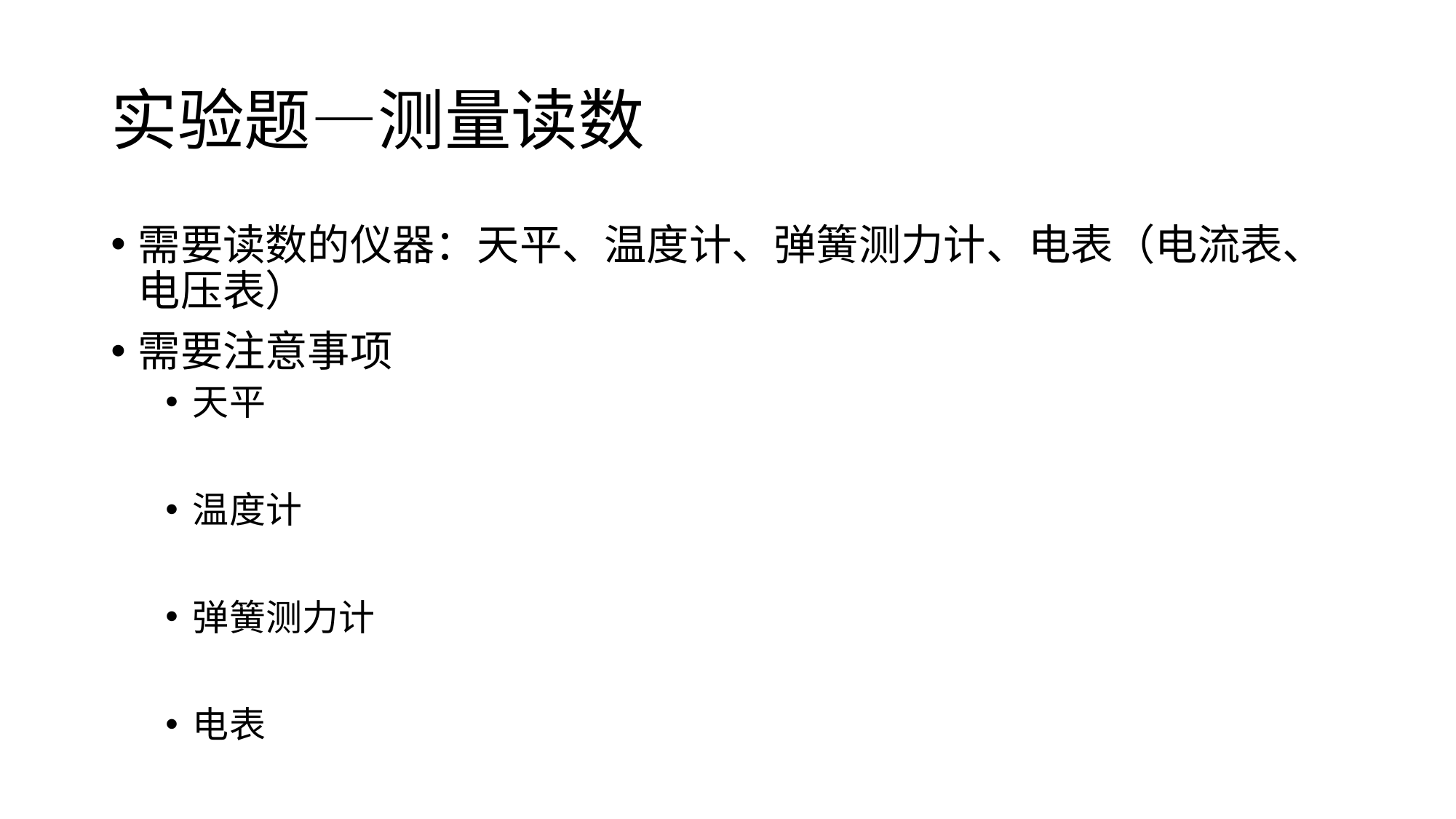

# 实验题—测量读数
需要读数的仪器：天平、温度计、弹簧测力计、电表（电流表、电压表）
需要注意事项
天平

温度计

弹簧测力计

电表